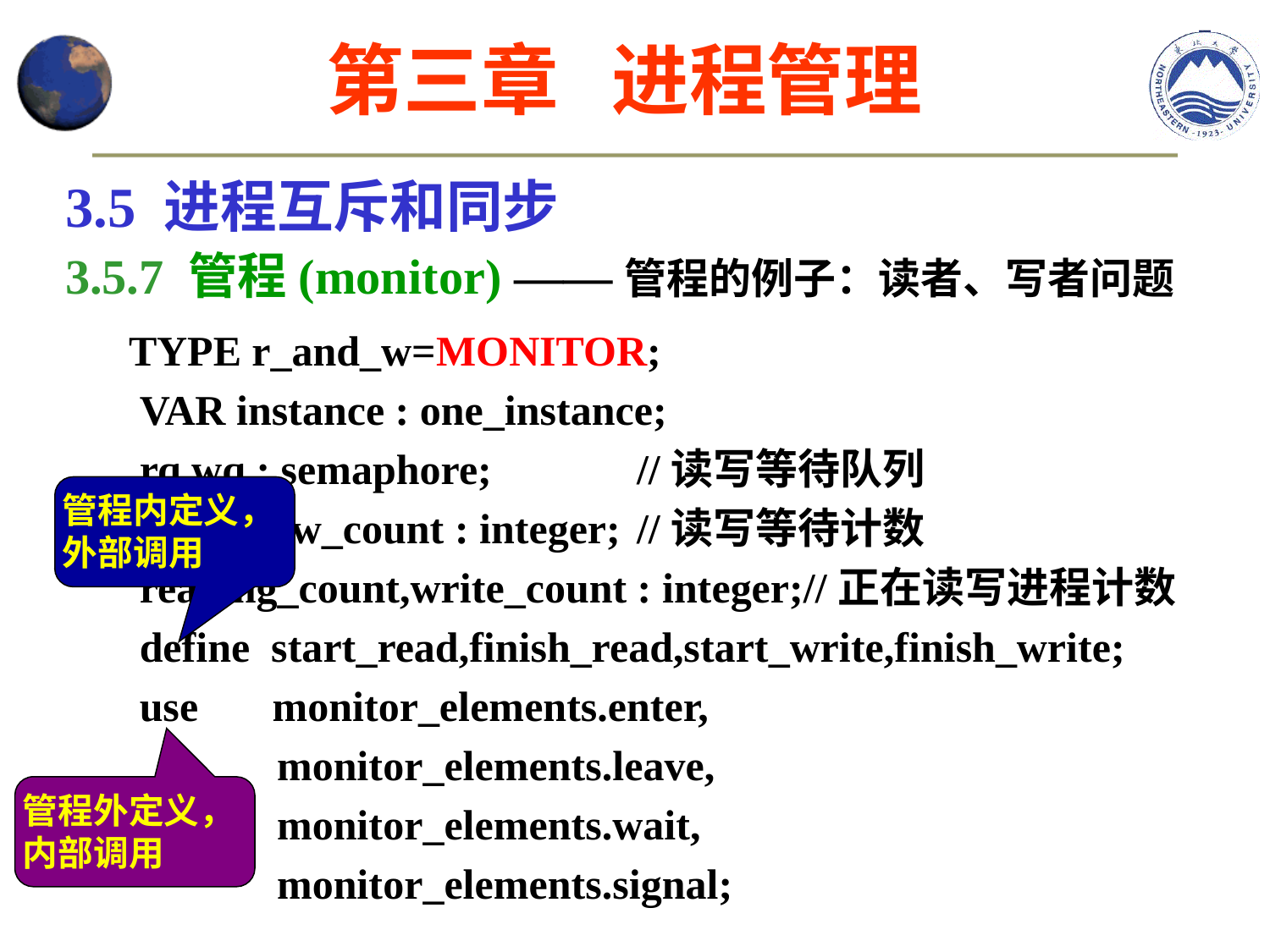

第三章   进程管理
3.5 进程互斥和同步
3.5.7 管程(monitor) ——管程的例子：读者、写者问题
TYPE r_and_w=MONITOR;
 VAR instance : one_instance;
 rq,wq : semaphore;		//读写等待队列
 r_count,w_count : integer;	//读写等待计数
 reading_count,write_count : integer;//正在读写进程计数
 define  start_read,finish_read,start_write,finish_write;
 use       monitor_elements.enter,
              monitor_elements.leave,
              monitor_elements.wait,
              monitor_elements.signal;
管程内定义，外部调用
管程外定义，内部调用